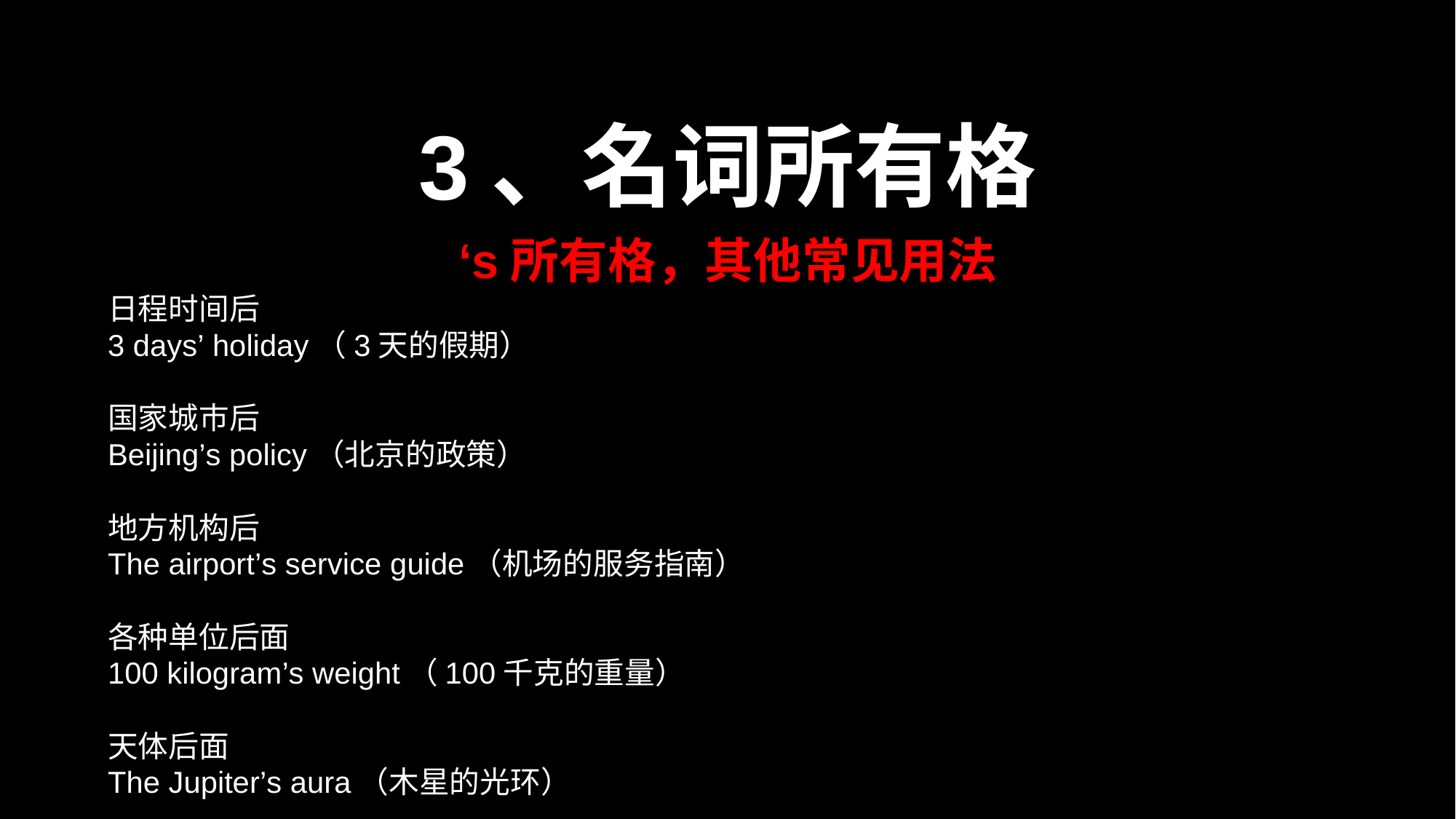

3、名词所有格
‘s所有格，其他常见用法
日程时间后
3 days’ holiday（3天的假期）

国家城市后
Beijing’s policy（北京的政策）

地方机构后
The airport’s service guide（机场的服务指南）

各种单位后面
100 kilogram’s weight（100千克的重量）

天体后面
The Jupiter’s aura（木星的光环）